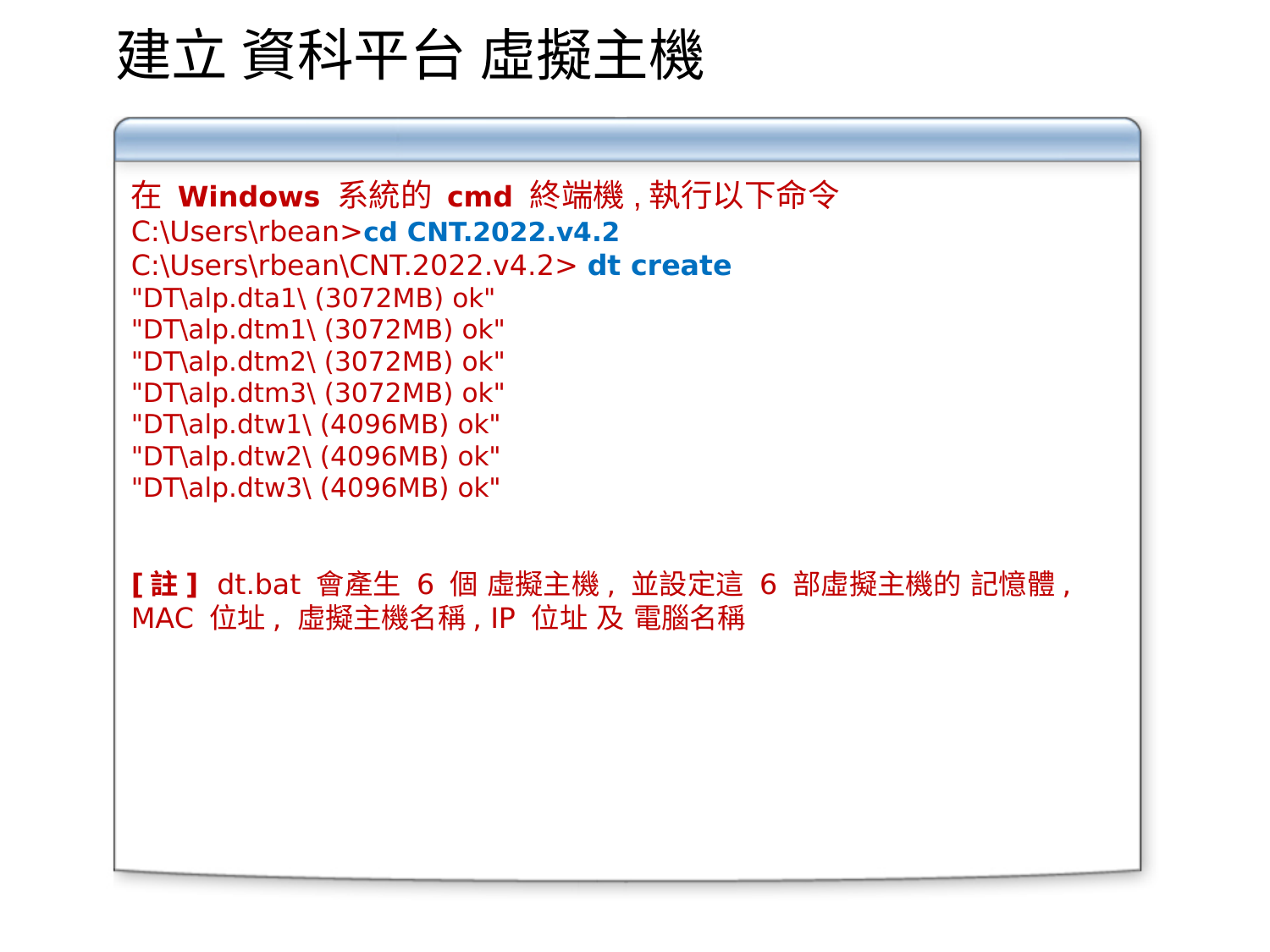

# 建立 資科平台 虛擬主機
在 Windows 系統的 cmd 終端機,執行以下命令
C:\Users\rbean>cd CNT.2022.v4.2
C:\Users\rbean\CNT.2022.v4.2> dt create
"DT\alp.dta1\ (3072MB) ok"
"DT\alp.dtm1\ (3072MB) ok"
"DT\alp.dtm2\ (3072MB) ok"
"DT\alp.dtm3\ (3072MB) ok"
"DT\alp.dtw1\ (4096MB) ok"
"DT\alp.dtw2\ (4096MB) ok"
"DT\alp.dtw3\ (4096MB) ok"

[註]  dt.bat 會產生 6 個 虛擬主機, 並設定這 6 部虛擬主機的 記憶體, MAC 位址, 虛擬主機名稱, IP 位址 及 電腦名稱